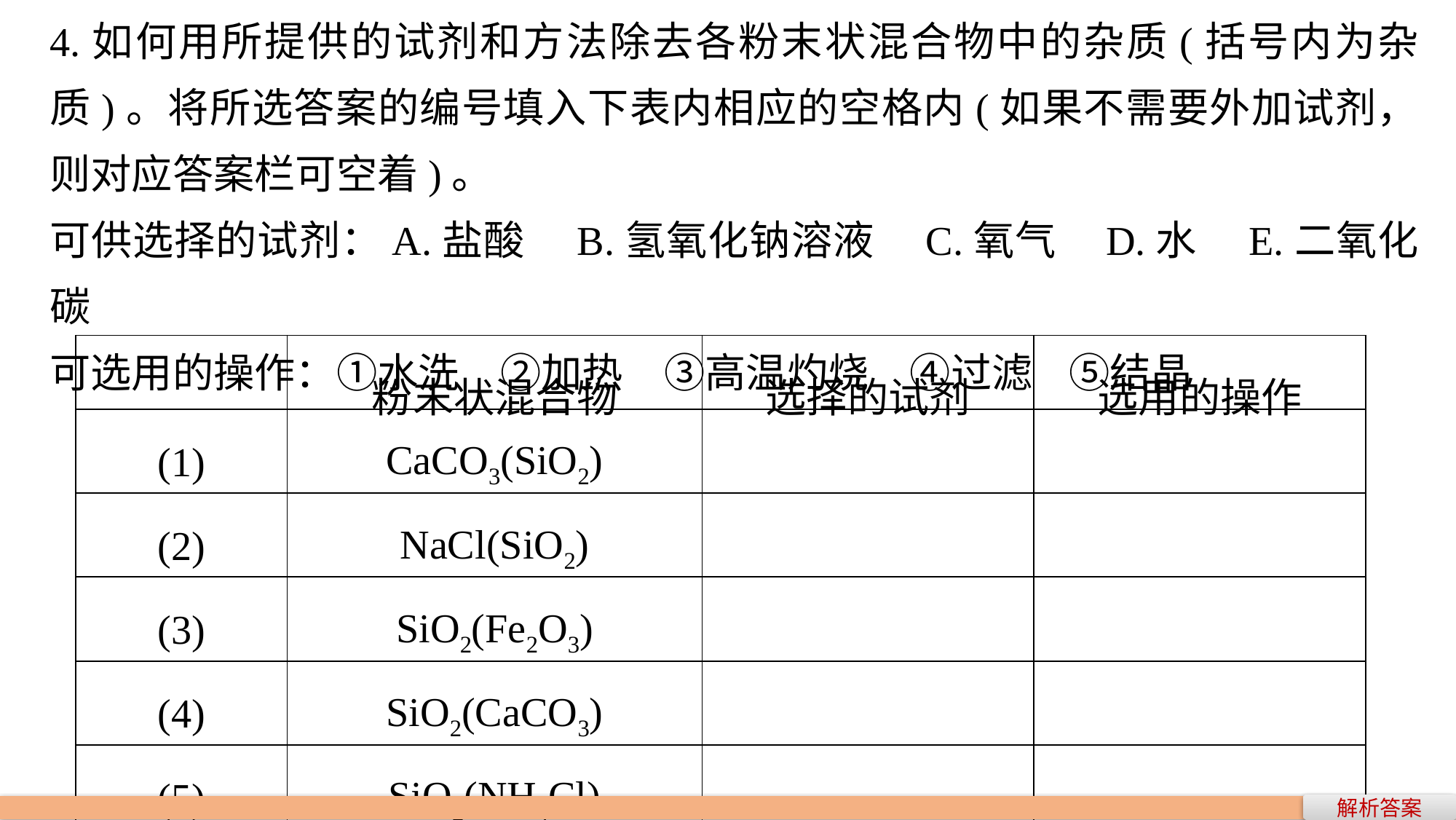

4.如何用所提供的试剂和方法除去各粉末状混合物中的杂质(括号内为杂质)。将所选答案的编号填入下表内相应的空格内(如果不需要外加试剂，则对应答案栏可空着)。
可供选择的试剂：A.盐酸　B.氢氧化钠溶液　C.氧气    D.水　E.二氧化碳
可选用的操作：①水洗　②加热　③高温灼烧　④过滤    ⑤结晶
|  | 粉末状混合物 | 选择的试剂 | 选用的操作 |
| --- | --- | --- | --- |
| (1) | CaCO3(SiO2) |  |  |
| (2) | NaCl(SiO2) |  |  |
| (3) | SiO2(Fe2O3) |  |  |
| (4) | SiO2(CaCO3) |  |  |
| (5) | SiO2(NH4Cl) |  |  |
解析答案